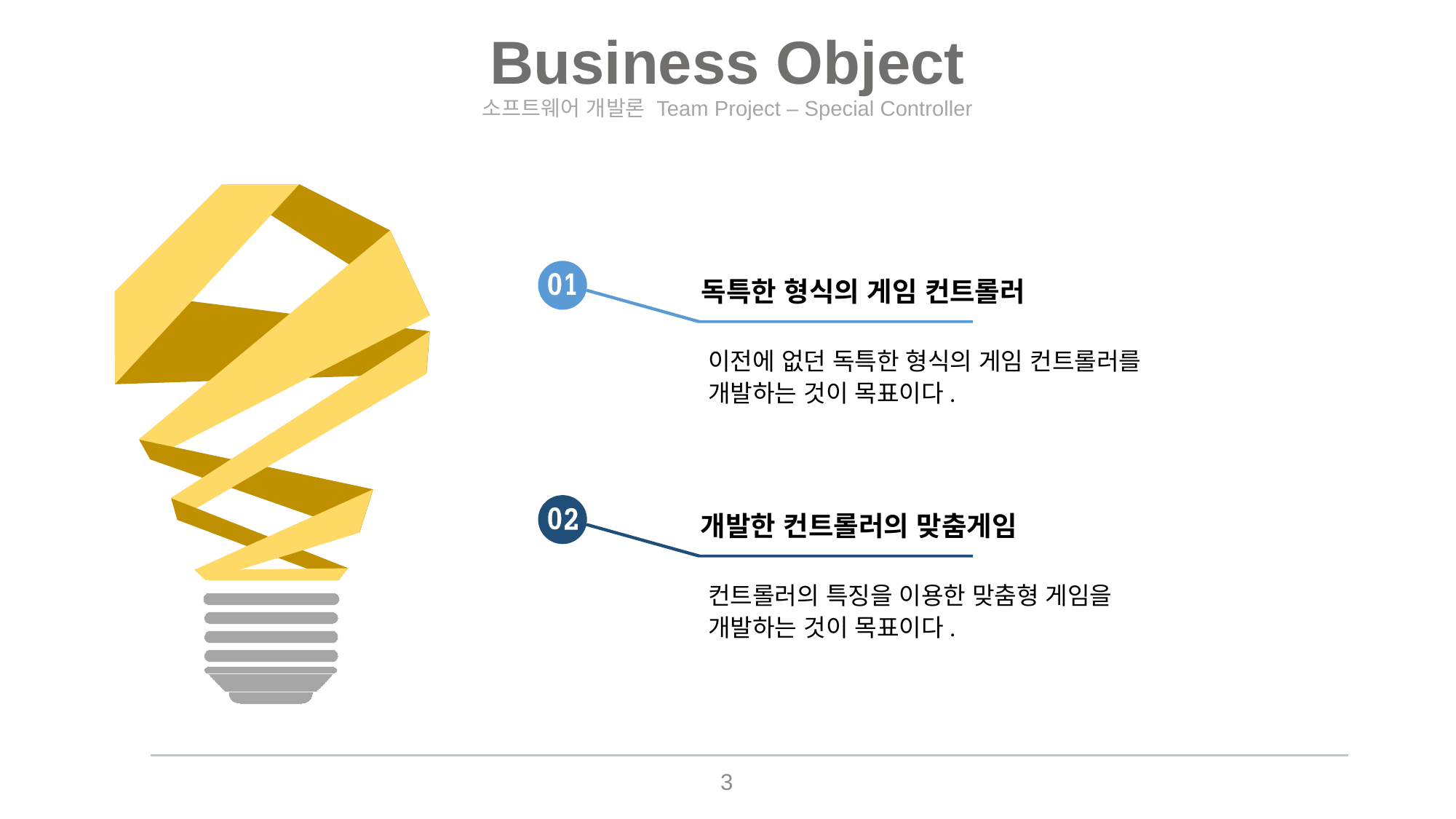

Business Object
소프트웨어 개발론 Team Project – Special Controller

독특한 형식의 게임 컨트롤러
이전에 없던 독특한 형식의 게임 컨트롤러를 개발하는 것이 목표이다.

개발한 컨트롤러의 맞춤게임

컨트롤러의 특징을 이용한 맞춤형 게임을
개발하는 것이 목표이다.
3